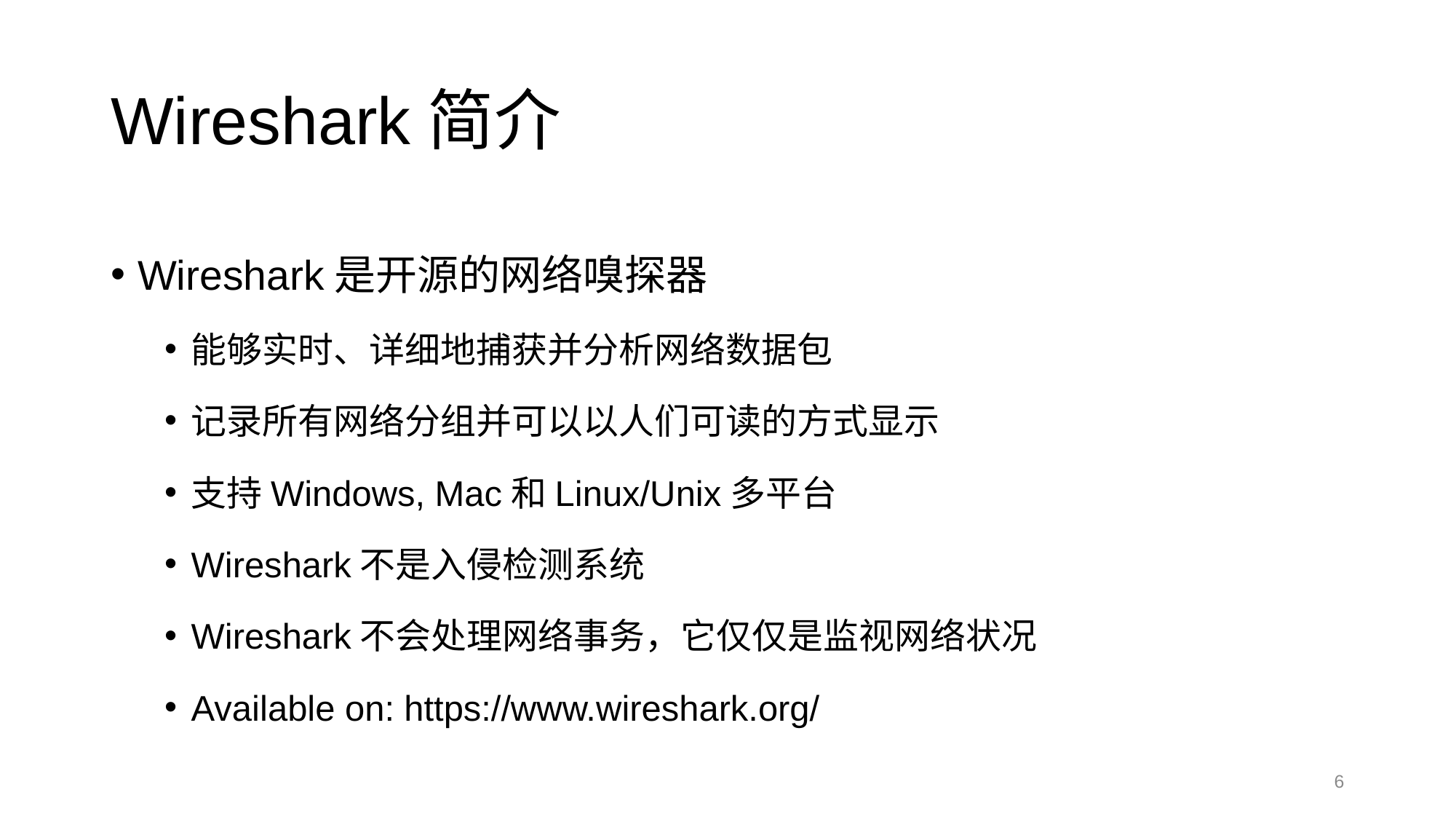

# Wireshark简介
Wireshark是开源的网络嗅探器
能够实时、详细地捕获并分析网络数据包
记录所有网络分组并可以以人们可读的方式显示
支持Windows, Mac和Linux/Unix多平台
Wireshark不是入侵检测系统
Wireshark不会处理网络事务，它仅仅是监视网络状况
Available on: https://www.wireshark.org/
6